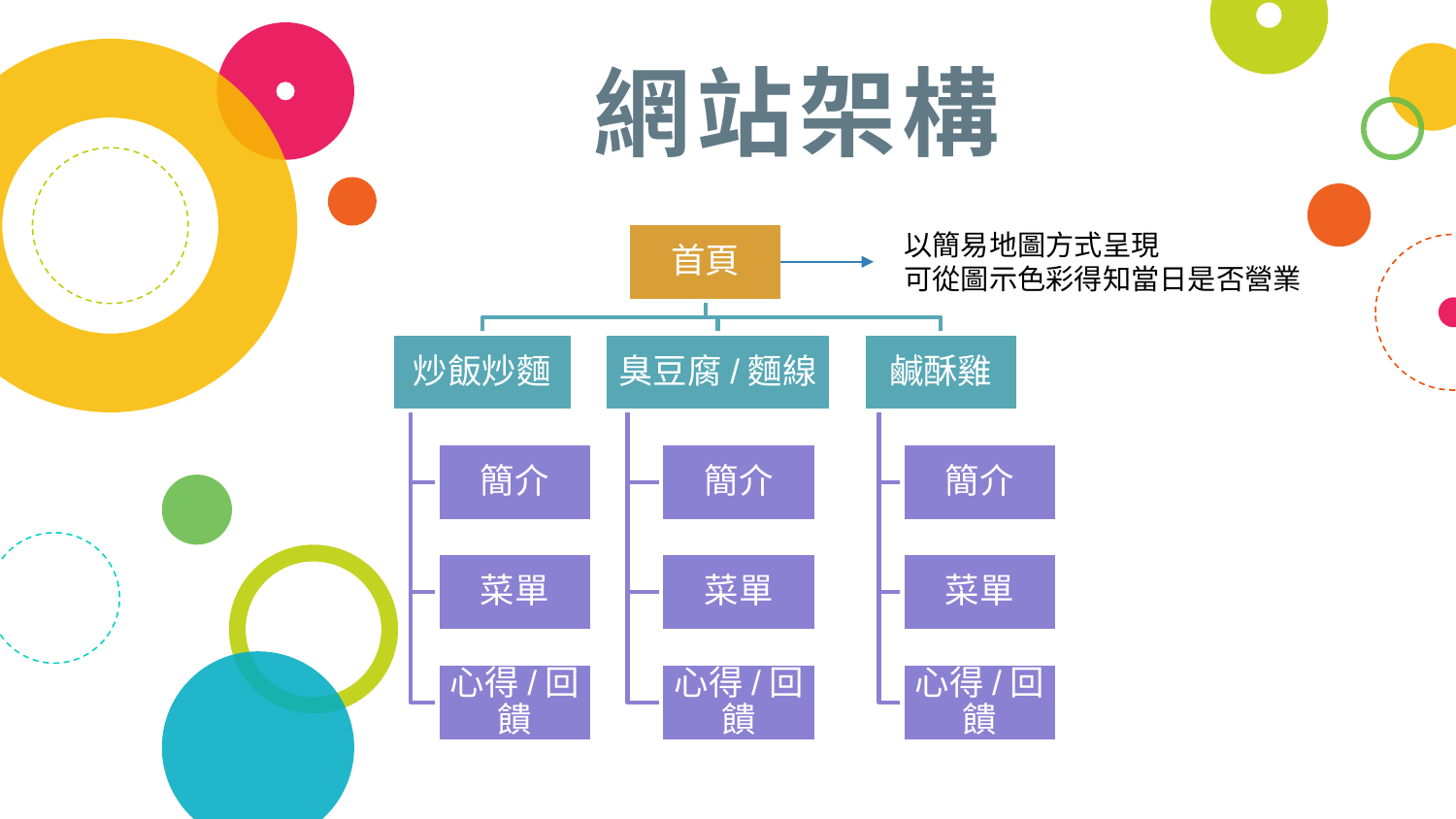

# 網站架構
以簡易地圖方式呈現
可從圖示色彩得知當日是否營業
首頁
炒飯炒麵
簡介
菜單
心得/回饋
臭豆腐/麵線
簡介
菜單
心得/回饋
鹹酥雞
簡介
菜單
心得/回饋